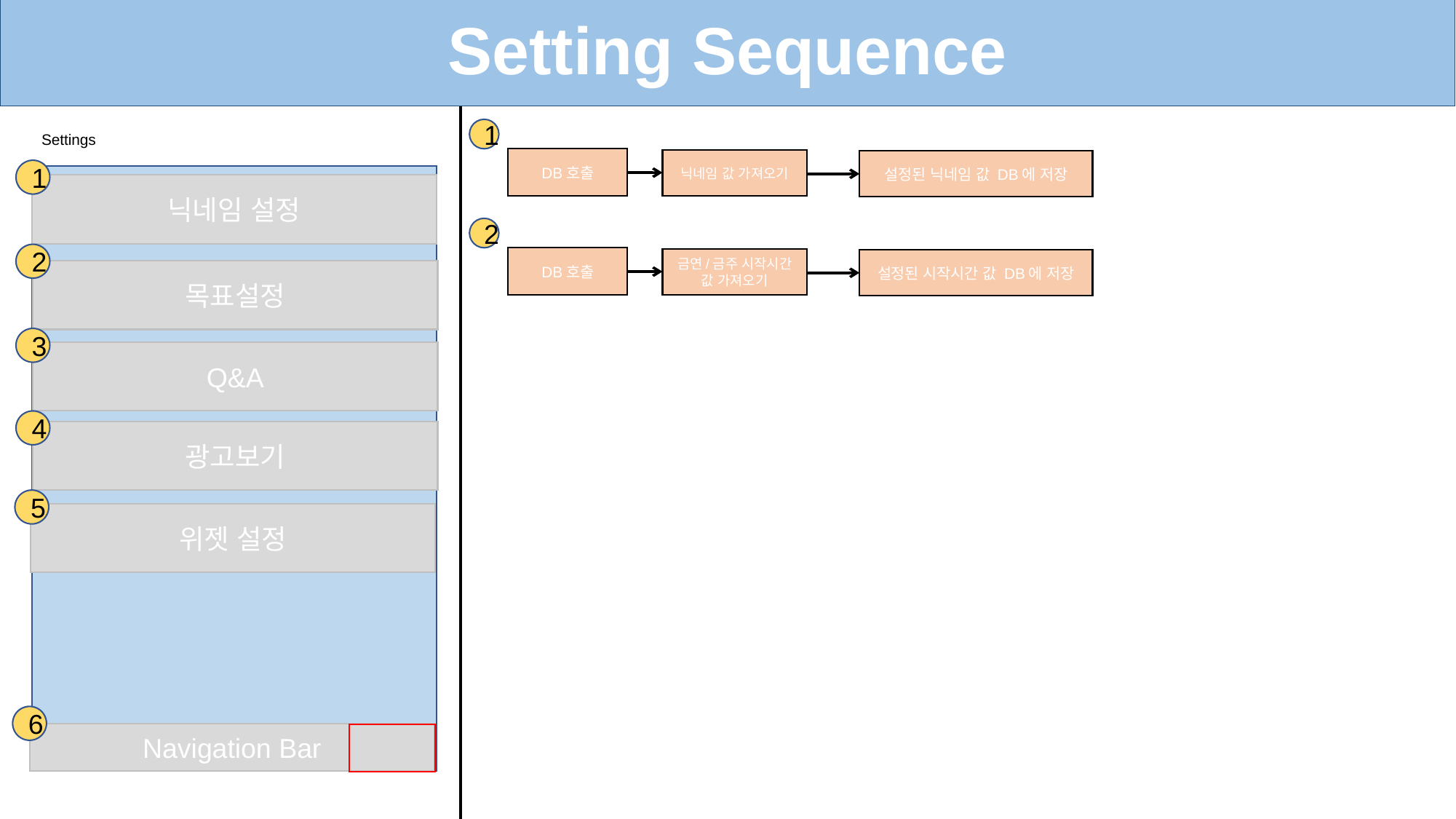

Setting Sequence
1
Settings
DB호출
닉네임 값 가져오기
설정된 닉네임 값 DB에 저장
1

닉네임 설정
2
2
DB호출
금연/금주 시작시간 값 가져오기
설정된 시작시간 값 DB에 저장
목표설정
3
Q&A
4
광고보기
5
위젯 설정
6
Navigation Bar